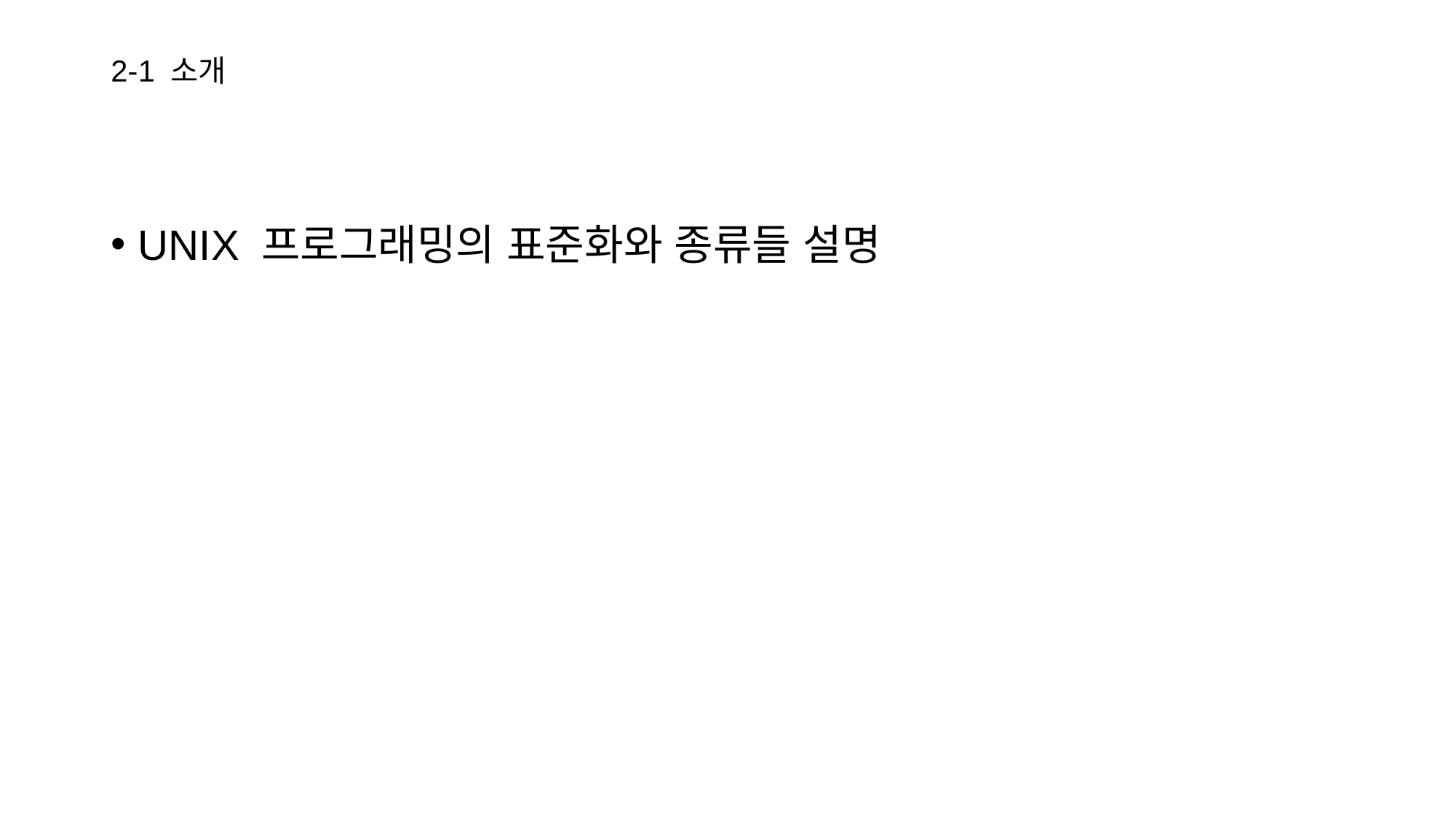

# 2-1 소개
UNIX 프로그래밍의 표준화와 종류들 설명